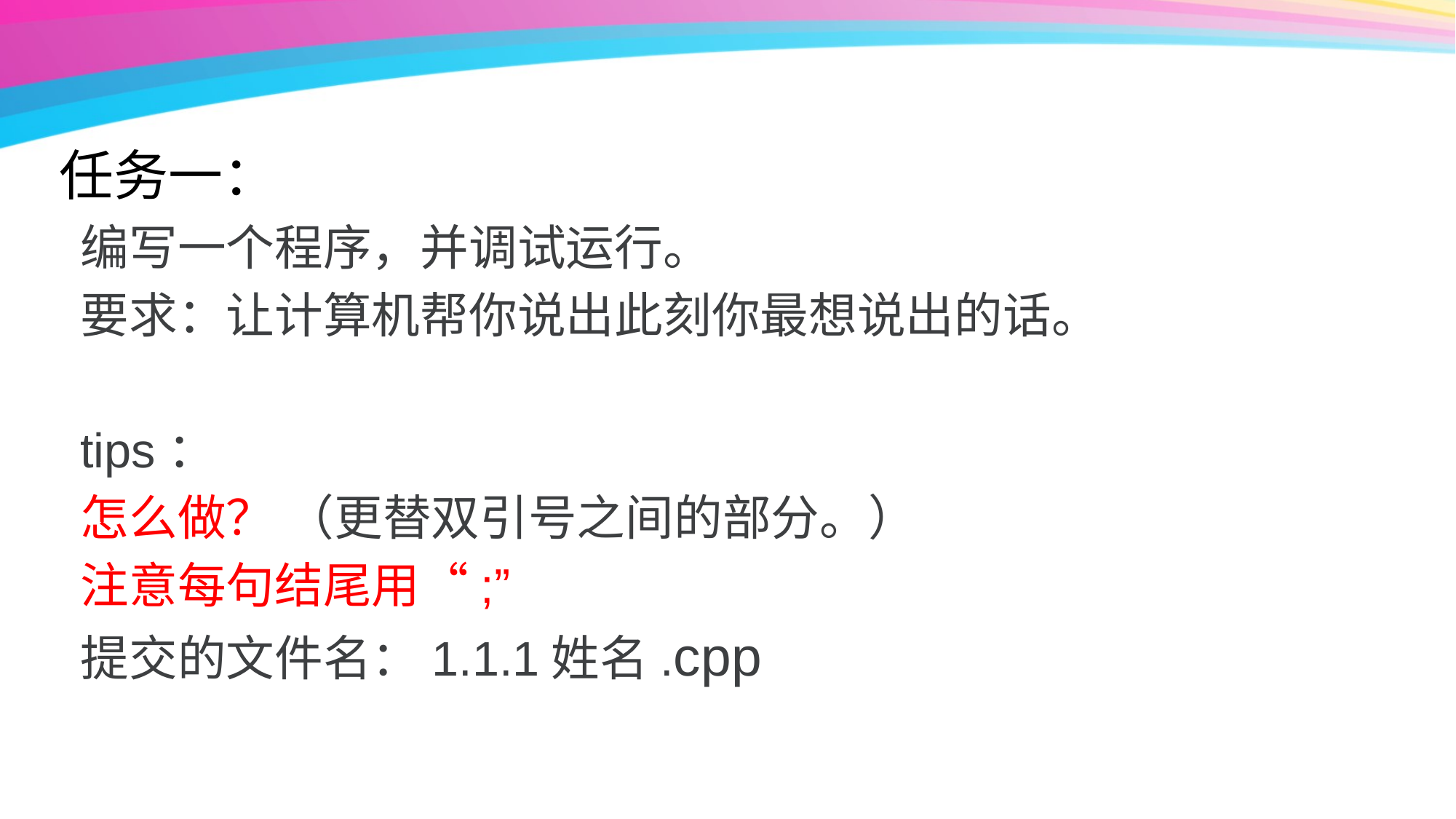

# 任务一：
编写一个程序，并调试运行。
要求：让计算机帮你说出此刻你最想说出的话。

tips：
怎么做？ （更替双引号之间的部分。）
注意每句结尾用“;”
提交的文件名：1.1.1姓名.cpp